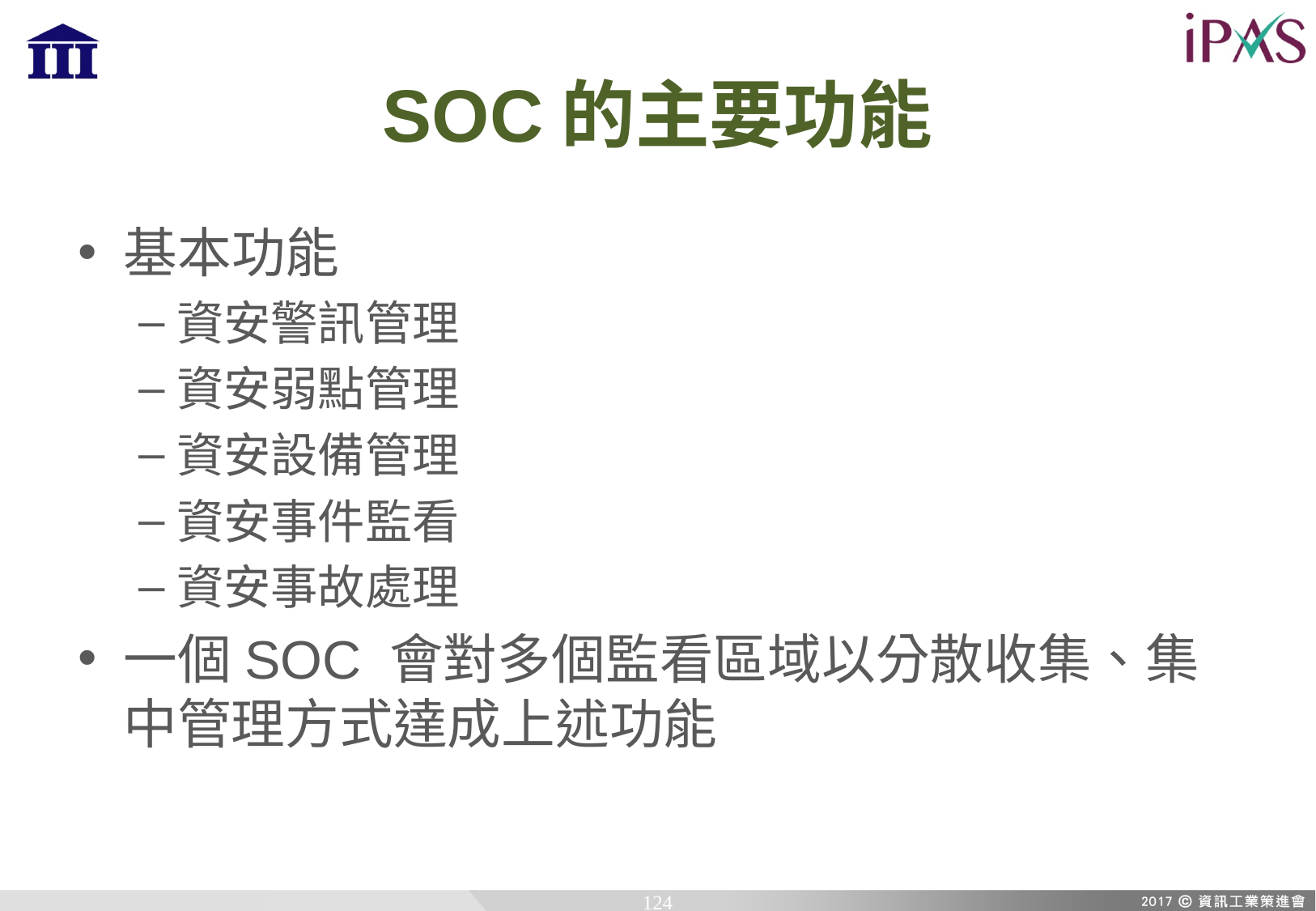

# SOC的主要功能
基本功能
資安警訊管理
資安弱點管理
資安設備管理
資安事件監看
資安事故處理
一個SOC 會對多個監看區域以分散收集、集中管理方式達成上述功能
124